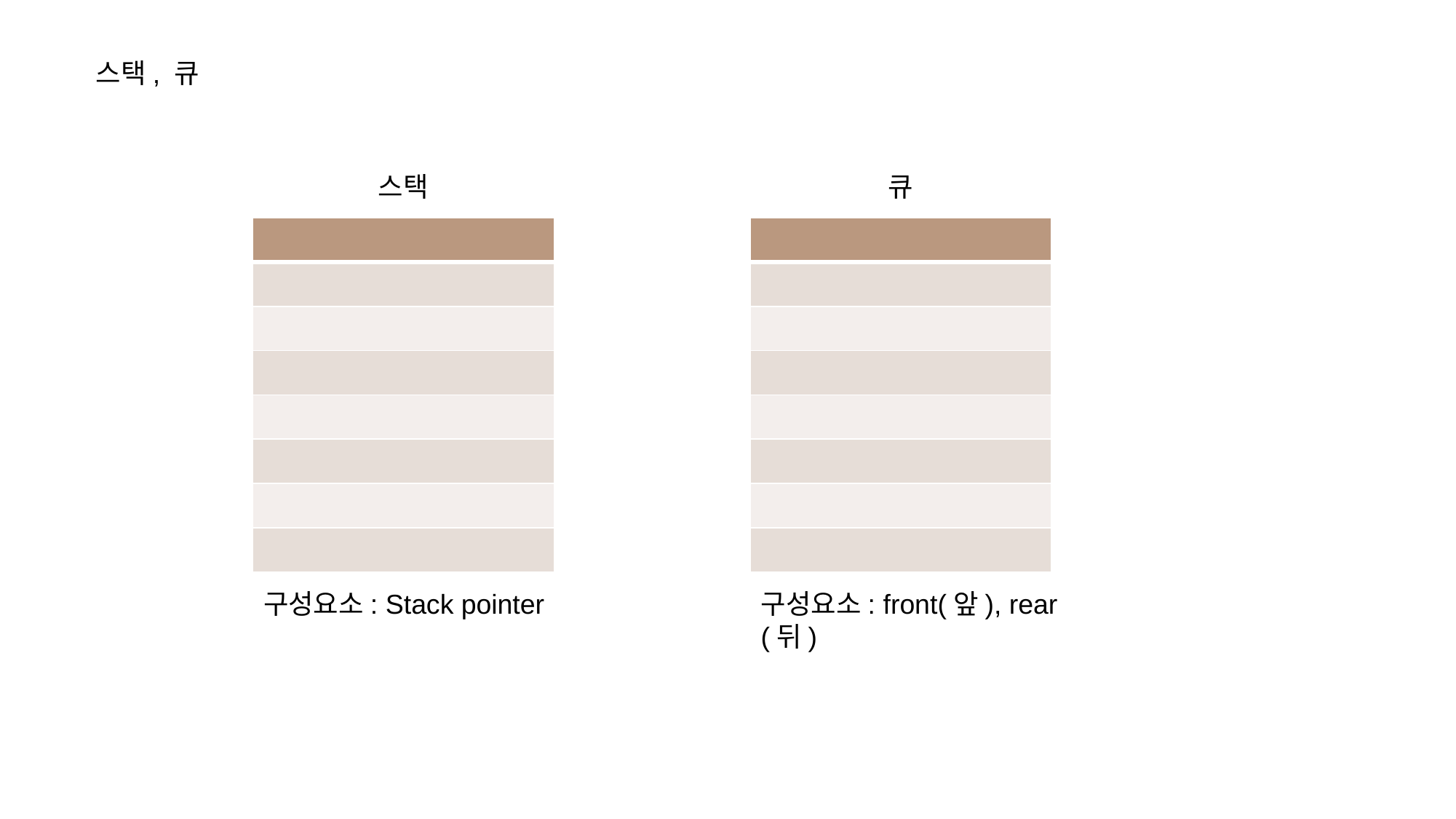

스택, 큐
스택
큐
|  |
| --- |
|  |
|  |
|  |
|  |
|  |
|  |
|  |
|  |
| --- |
|  |
|  |
|  |
|  |
|  |
|  |
|  |
구성요소: front(앞), rear(뒤)
구성요소: Stack pointer